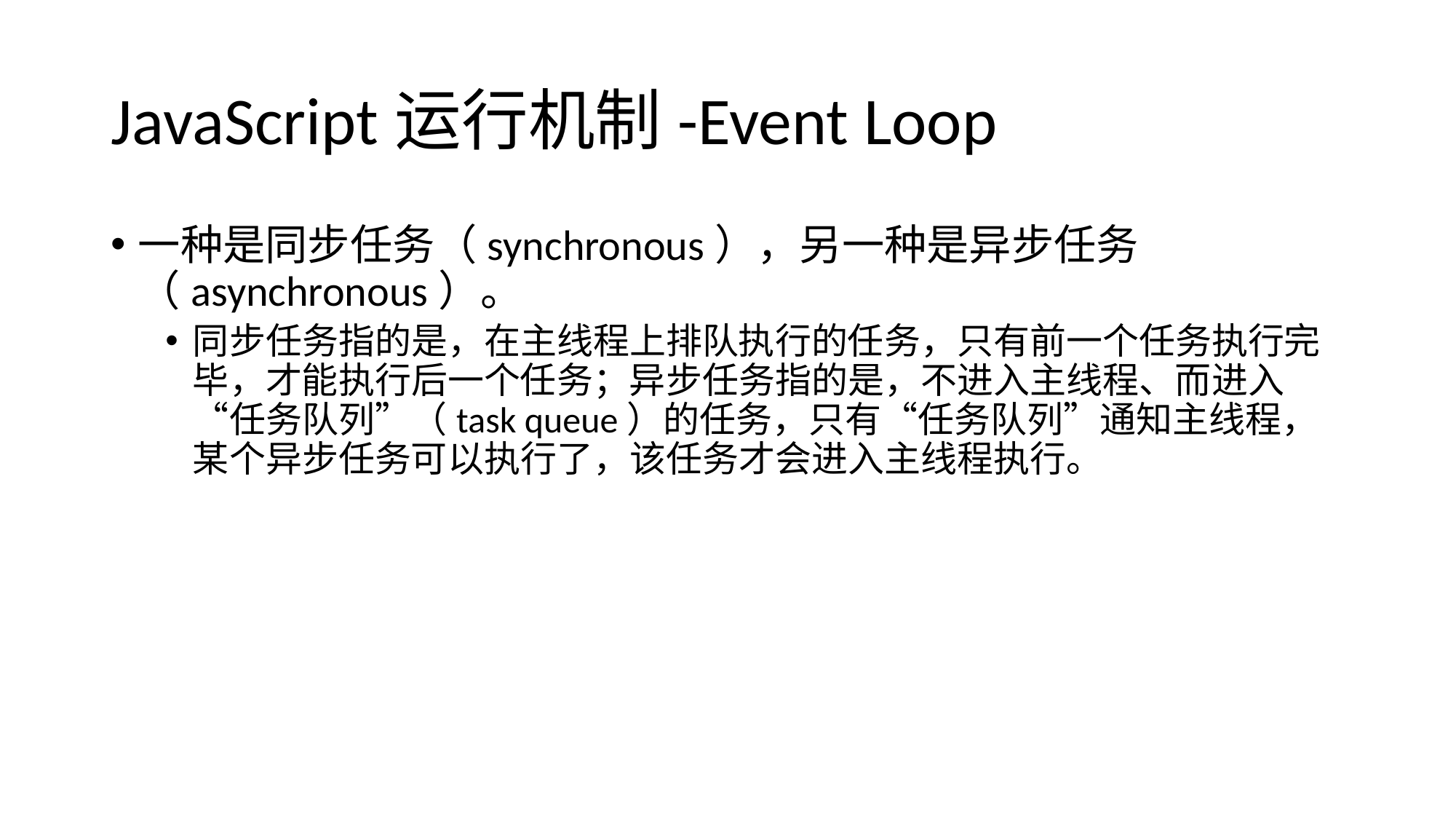

# JavaScript运行机制-Event Loop
一种是同步任务（synchronous），另一种是异步任务（asynchronous）。
同步任务指的是，在主线程上排队执行的任务，只有前一个任务执行完毕，才能执行后一个任务；异步任务指的是，不进入主线程、而进入“任务队列”（task queue）的任务，只有“任务队列”通知主线程，某个异步任务可以执行了，该任务才会进入主线程执行。